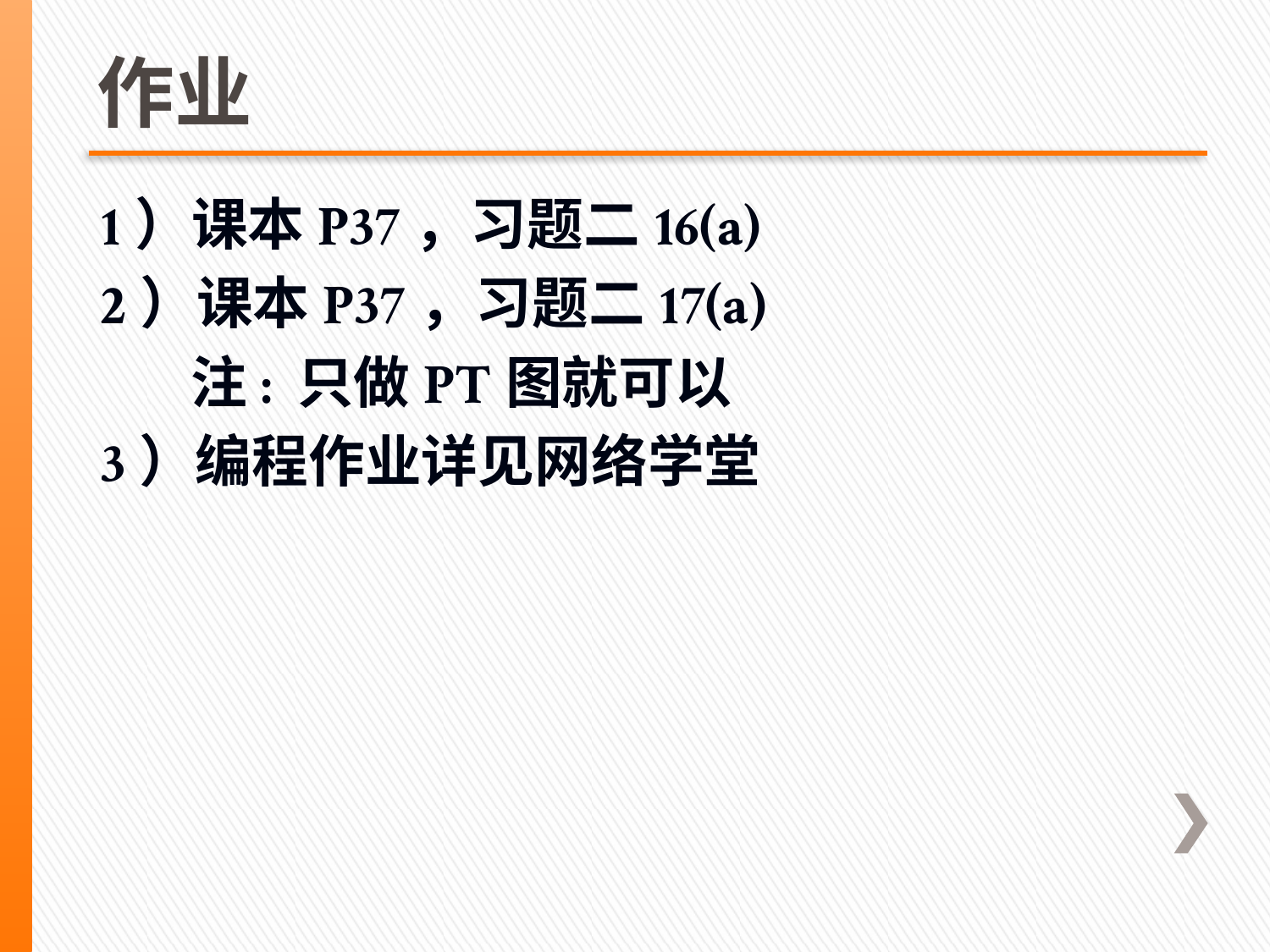

# 作业
1）课本P37，习题二16(a)
2）课本P37，习题二17(a)
      注: 只做PT图就可以
3）编程作业详见网络学堂